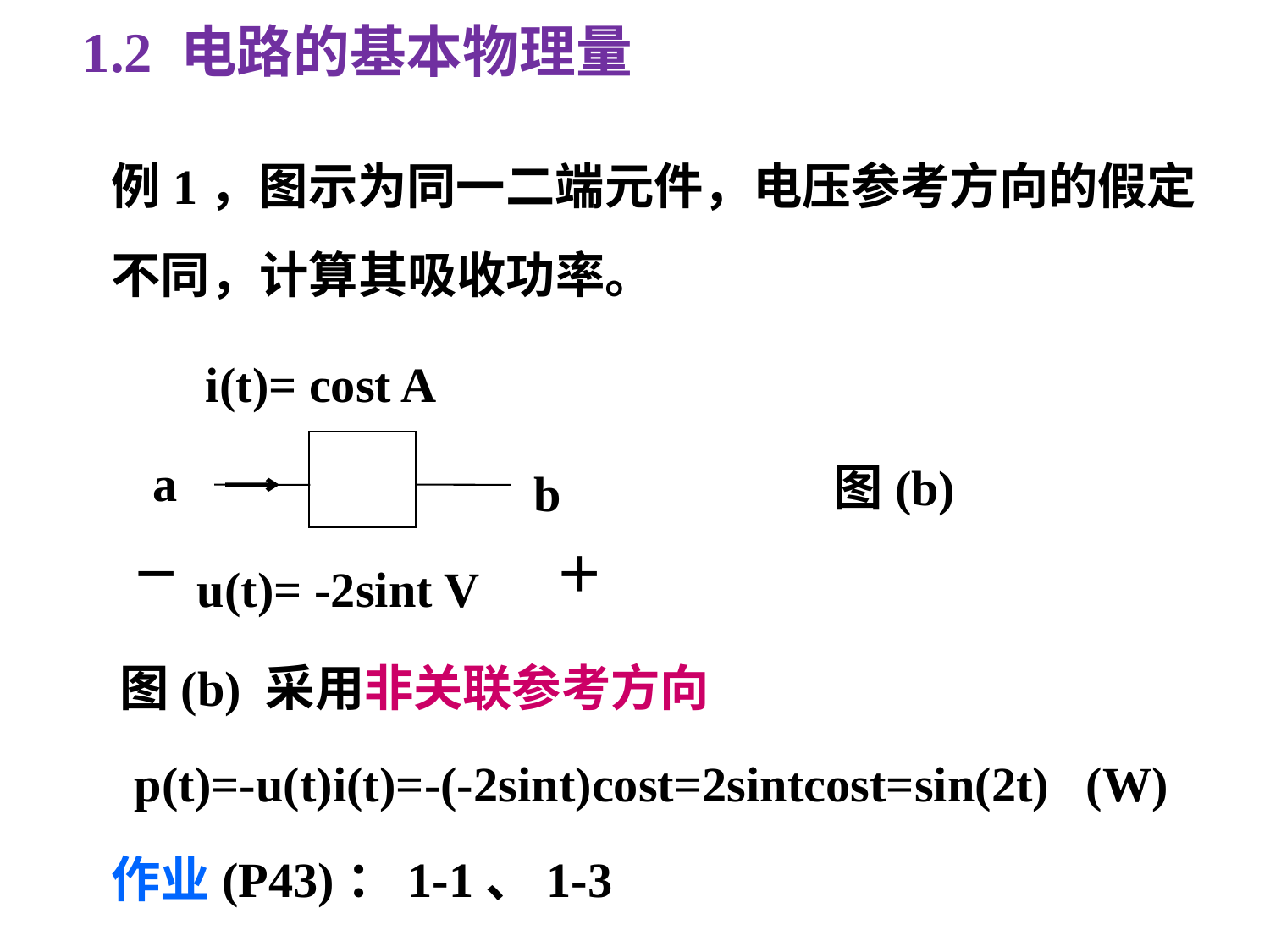

1.2 电路的基本物理量
例1，图示为同一二端元件，电压参考方向的假定不同，计算其吸收功率。
i(t)= cost A

a
b

图(b)
－
＋
u(t)= -2sint V
图(b) 采用非关联参考方向
p(t)=-u(t)i(t)=-(-2sint)cost=2sintcost=sin(2t)   (W)
作业(P43)：1-1、1-3